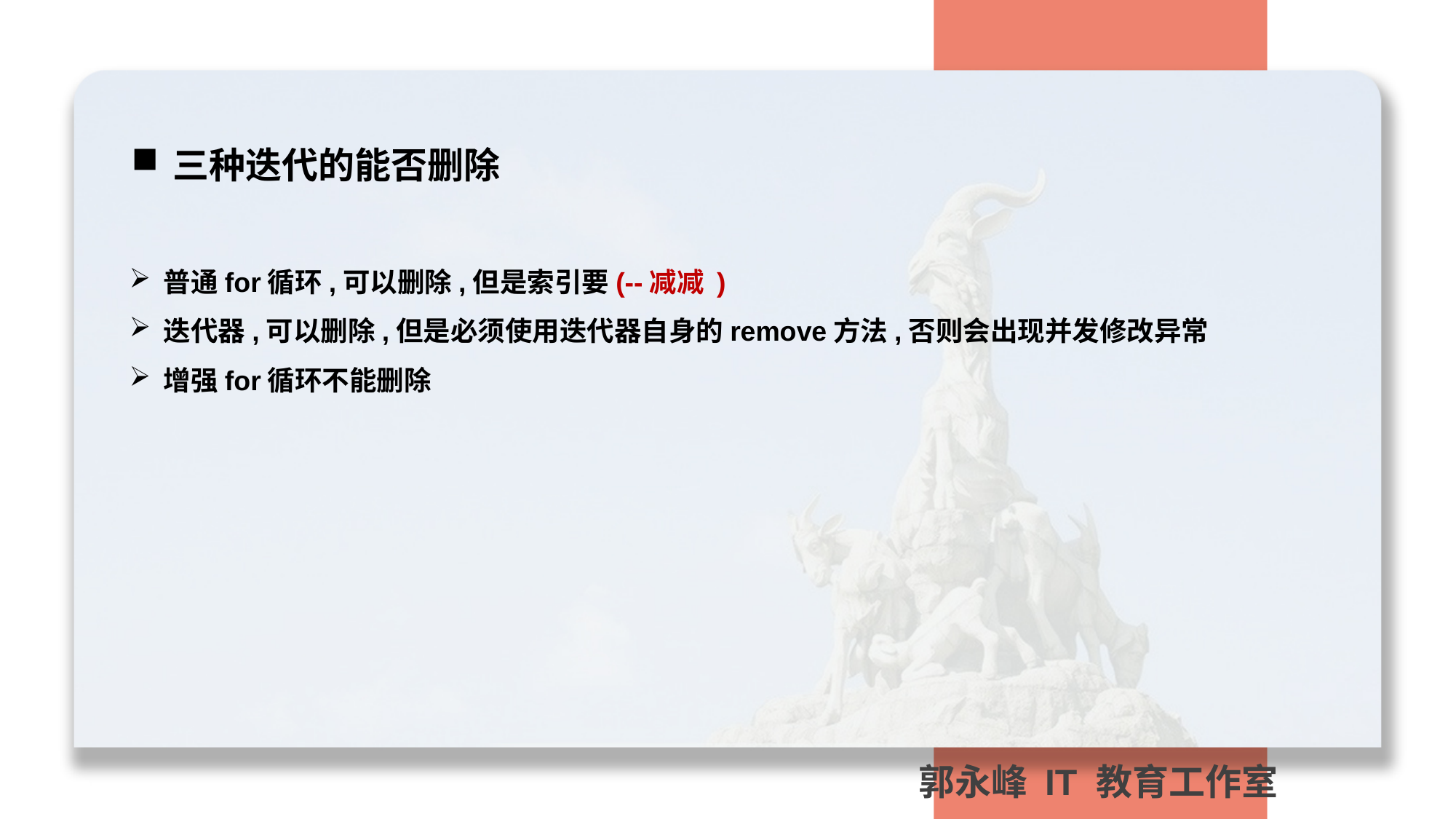

三种迭代的能否删除
普通for循环,可以删除,但是索引要(--减减 )
迭代器,可以删除,但是必须使用迭代器自身的remove方法,否则会出现并发修改异常
增强for循环不能删除